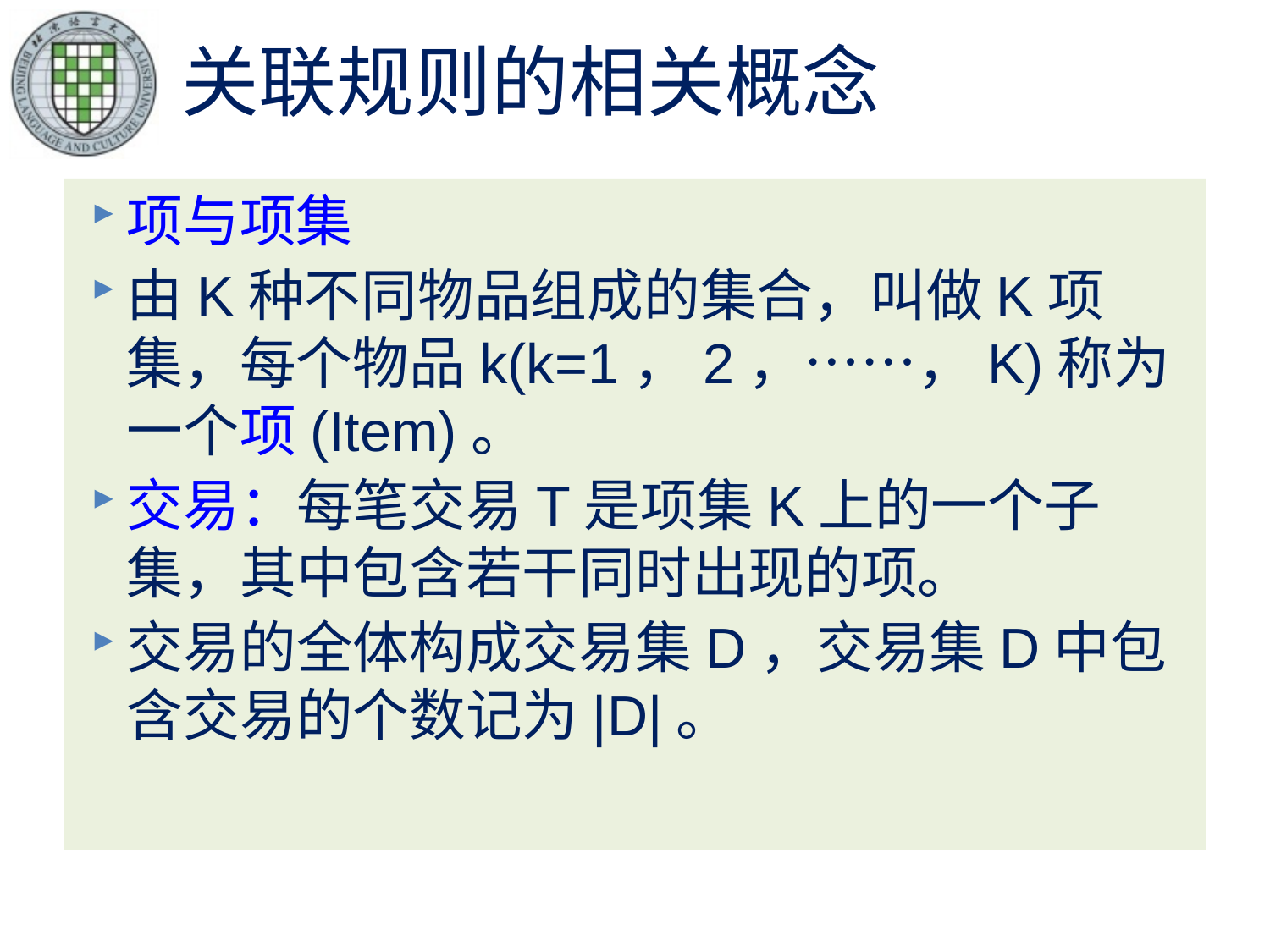

# 关联规则的相关概念
项与项集
由K种不同物品组成的集合，叫做K项集，每个物品k(k=1，2，……，K)称为一个项(Item)。
交易：每笔交易T是项集K上的一个子集，其中包含若干同时出现的项。
交易的全体构成交易集D，交易集D中包含交易的个数记为|D|。